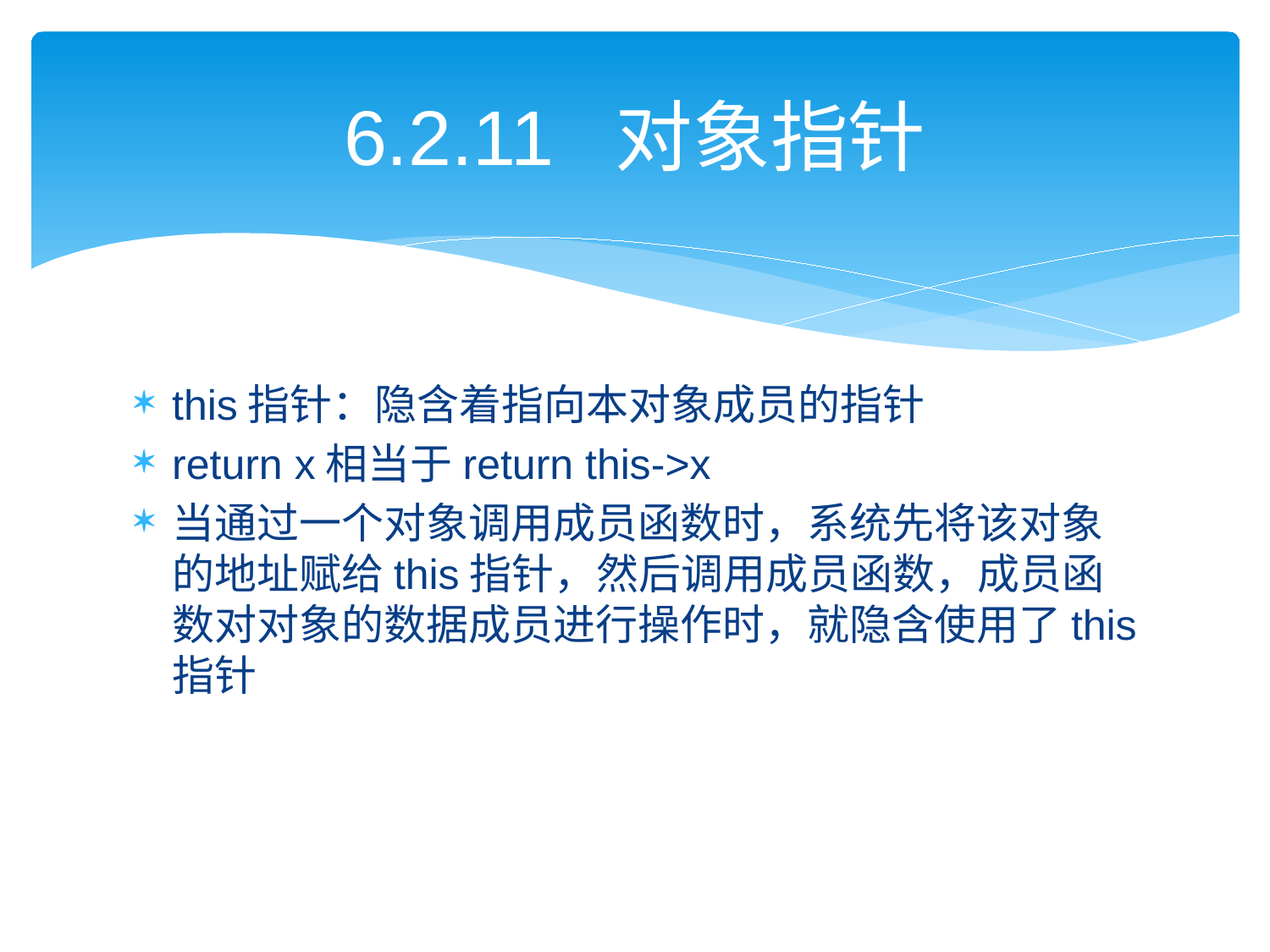

# 6.2.11  对象指针
this指针：隐含着指向本对象成员的指针
return x相当于return this->x
当通过一个对象调用成员函数时，系统先将该对象的地址赋给this指针，然后调用成员函数，成员函数对对象的数据成员进行操作时，就隐含使用了this指针